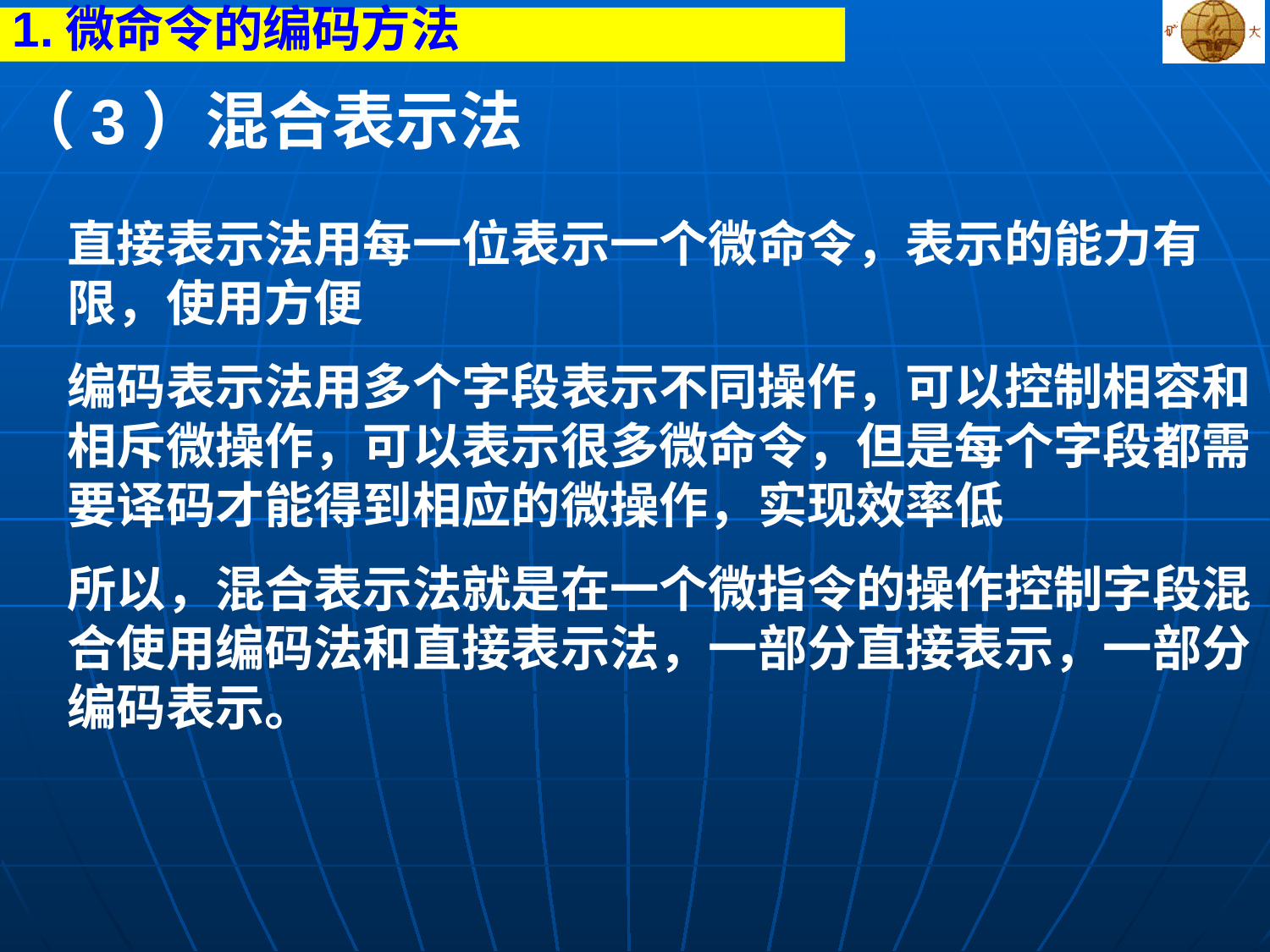

1.微命令的编码方法
（3）混合表示法
直接表示法用每一位表示一个微命令，表示的能力有限，使用方便
编码表示法用多个字段表示不同操作，可以控制相容和相斥微操作，可以表示很多微命令，但是每个字段都需要译码才能得到相应的微操作，实现效率低
所以，混合表示法就是在一个微指令的操作控制字段混合使用编码法和直接表示法，一部分直接表示，一部分编码表示。